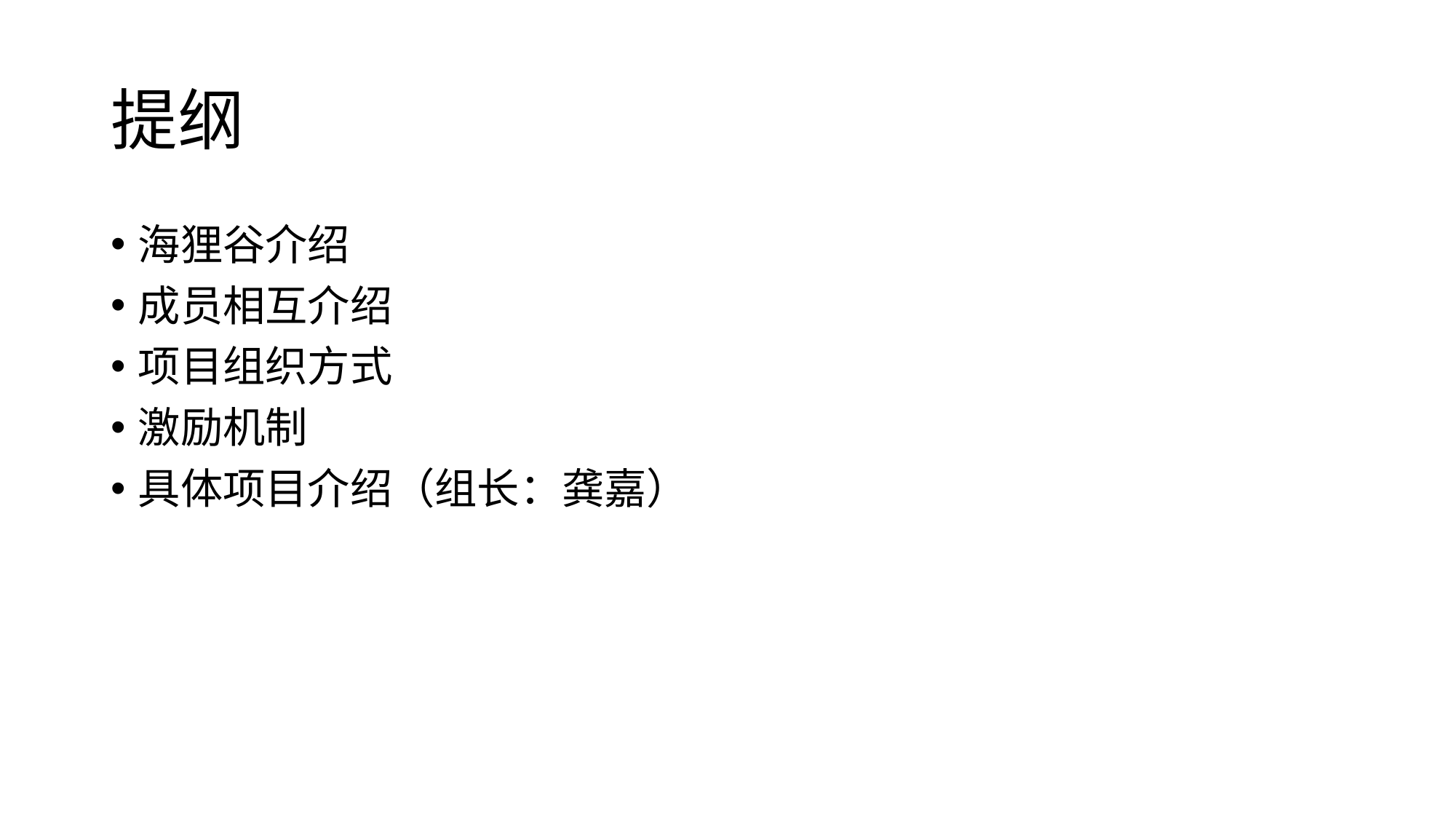

# 提纲
海狸谷介绍
成员相互介绍
项目组织方式
激励机制
具体项目介绍（组长：龚嘉）